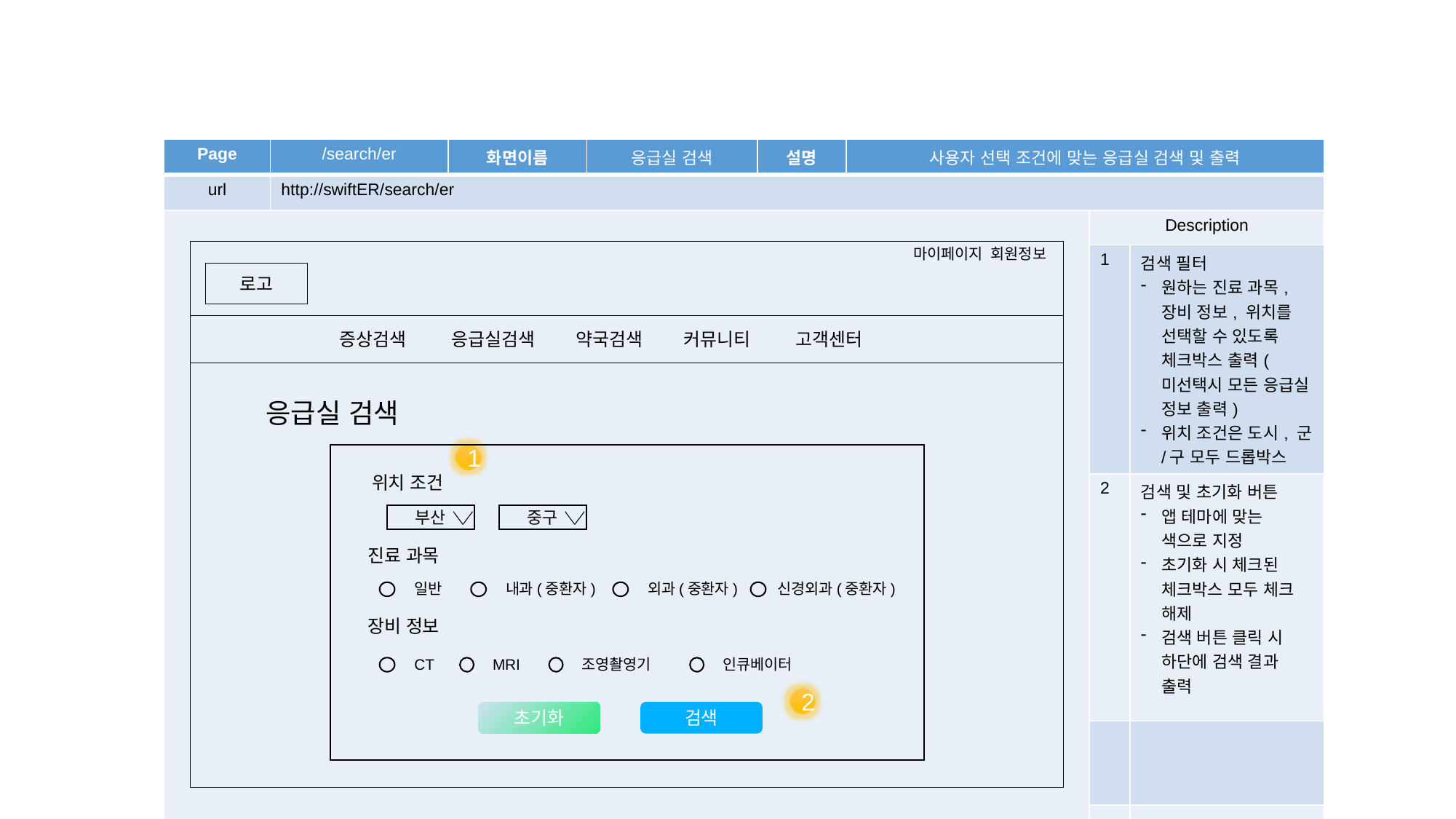

| Page | /search/er | 화면이름 | 응급실 검색 | 설명 | 사용자 선택 조건에 맞는 응급실 검색 및 출력 |  |  |
| --- | --- | --- | --- | --- | --- | --- | --- |
| url | http://swiftER/search/er |  |  |  |  |  |  |
|  |  |  |  |  |  | Description |  |
|  |  |  |  |  |  | 1 | 검색 필터 원하는 진료 과목, 장비 정보, 위치를 선택할 수 있도록 체크박스 출력(미선택시 모든 응급실 정보 출력) 위치 조건은 도시, 군/구 모두 드롭박스 |
|  |  |  |  |  |  | 2 | 검색 및 초기화 버튼 앱 테마에 맞는 색으로 지정 초기화 시 체크된 체크박스 모두 체크 해제 검색 버튼 클릭 시 하단에 검색 결과 출력 |
|  |  |  |  |  |  |  |  |
|  |  |  |  |  |  |  |  |

마이페이지  회원정보
로고
증상검색         응급실검색        약국검색        커뮤니티         고객센터
응급실 검색
1

위치 조건
부산
중구
진료 과목
일반

내과(중환자)

외과(중환자)

신경외과(중환자)

장비 정보
CT

MRI

조영촬영기

인큐베이터

2
초기화
검색